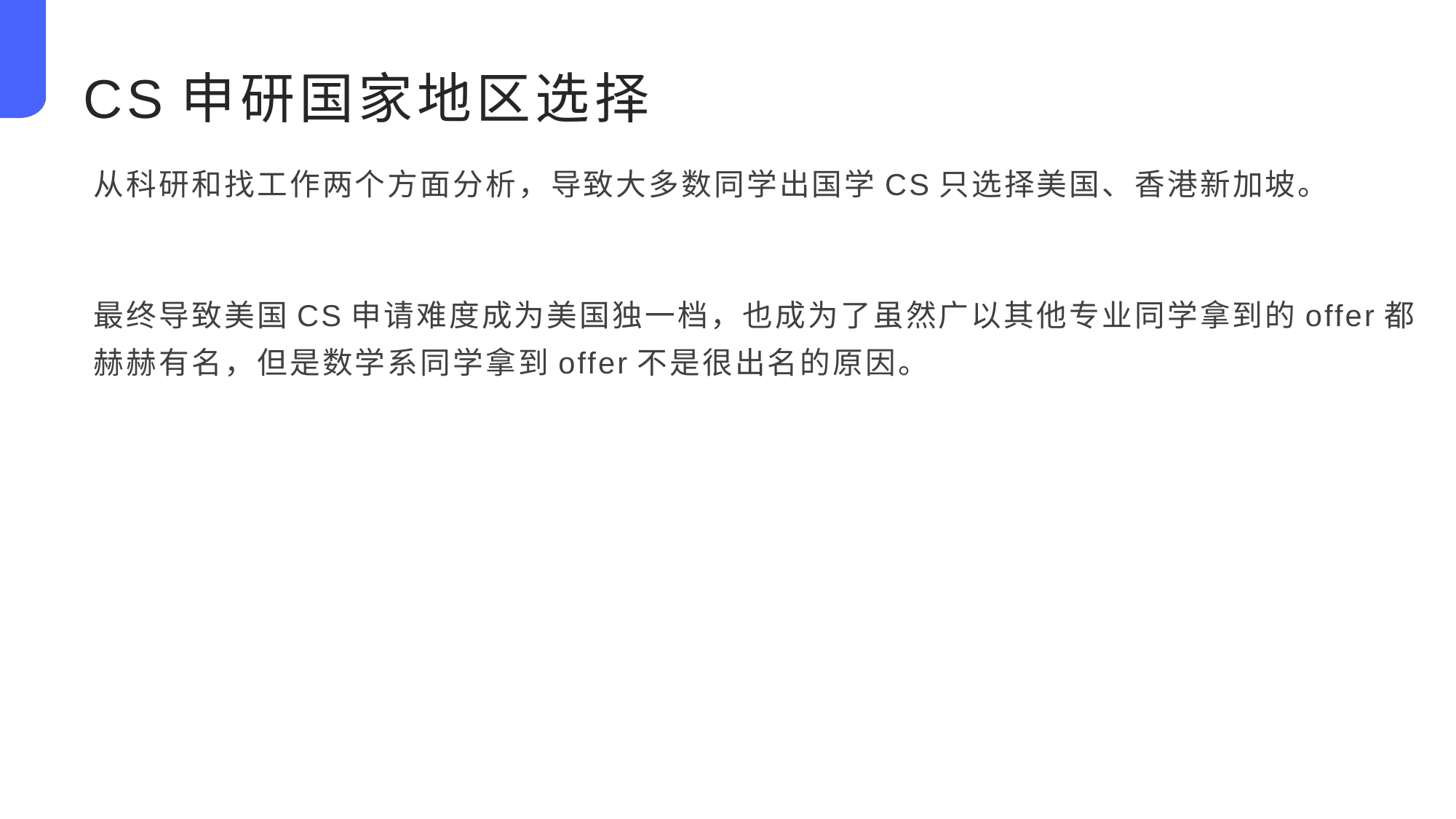

CS申研国家地区选择
从科研和找工作两个方面分析，导致大多数同学出国学CS只选择美国、香港新加坡。

最终导致美国CS申请难度成为美国独一档，也成为了虽然广以其他专业同学拿到的offer都赫赫有名，但是数学系同学拿到offer不是很出名的原因。